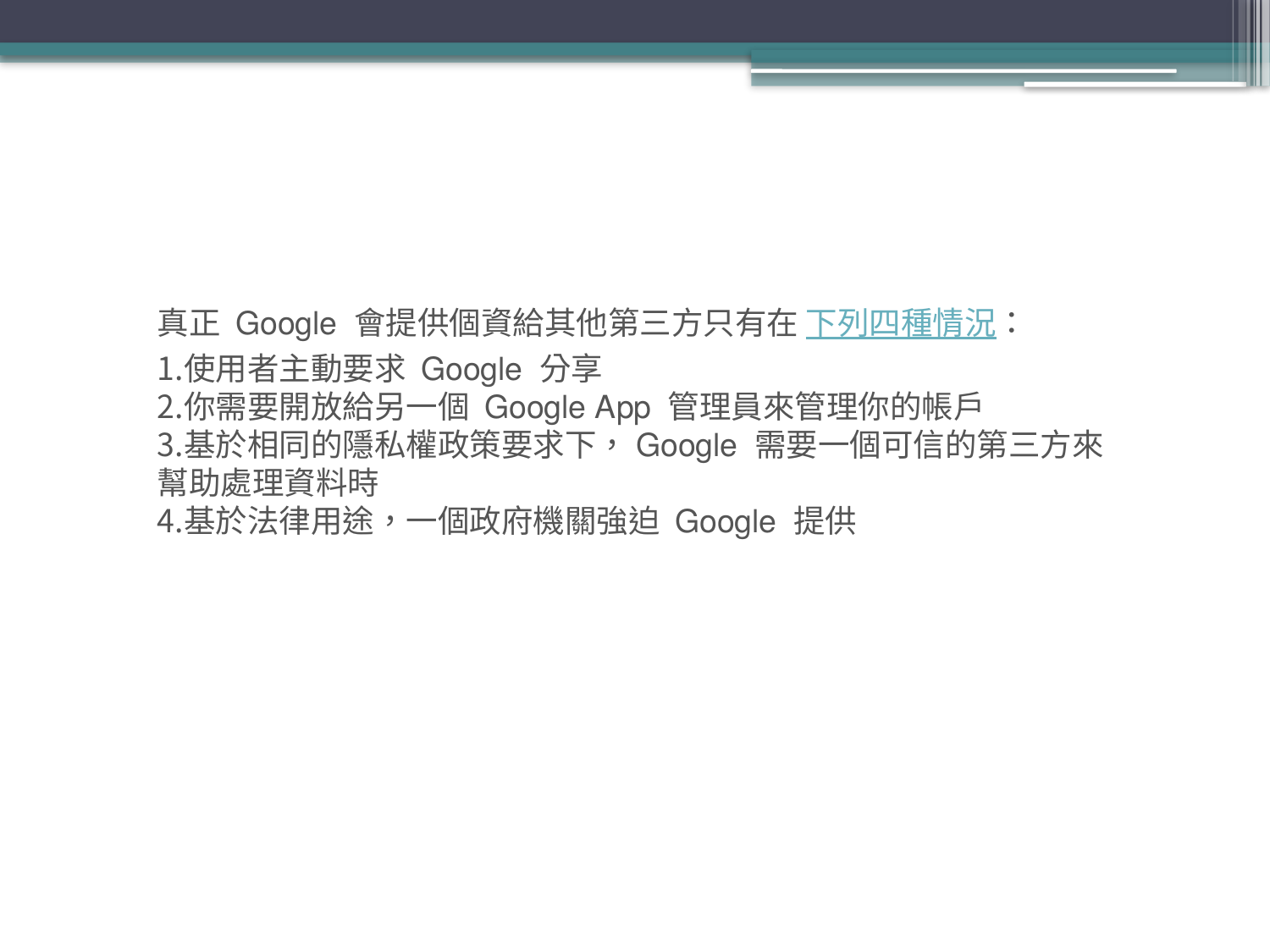

#
真正 Google 會提供個資給其他第三方只有在 下列四種情況：
使用者主動要求 Google 分享
你需要開放給另一個 Google App 管理員來管理你的帳戶
基於相同的隱私權政策要求下，Google 需要一個可信的第三方來幫助處理資料時
基於法律用途，一個政府機關強迫 Google 提供